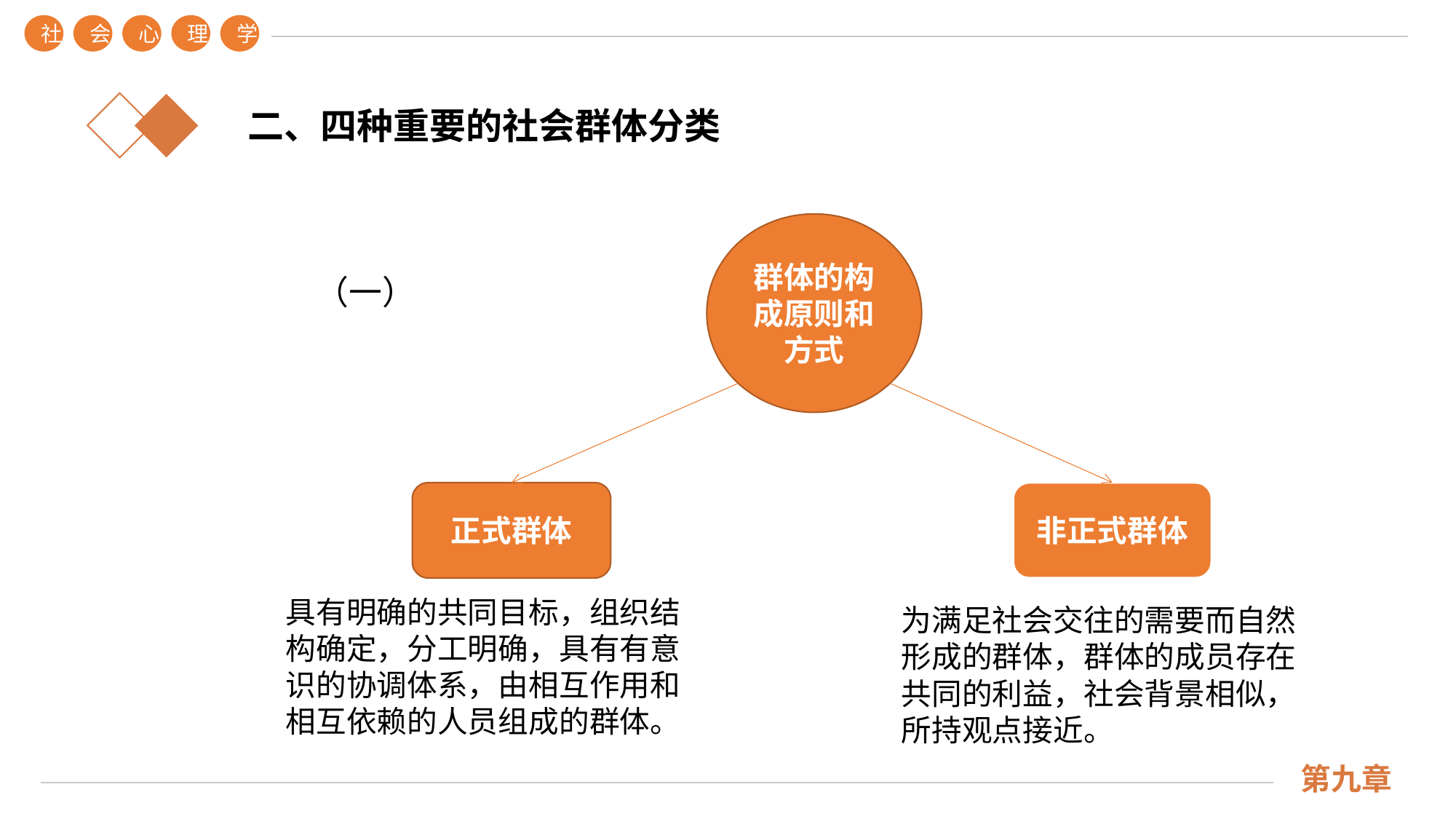

社
会
心
理
学

二、四种重要的社会群体分类
群体的构成原则和方式
（一）
正式群体
非正式群体
具有明确的共同目标，组织结构确定，分工明确，具有有意识的协调体系，由相互作用和相互依赖的人员组成的群体。
为满足社会交往的需要而自然形成的群体，群体的成员存在共同的利益，社会背景相似，所持观点接近。
第九章